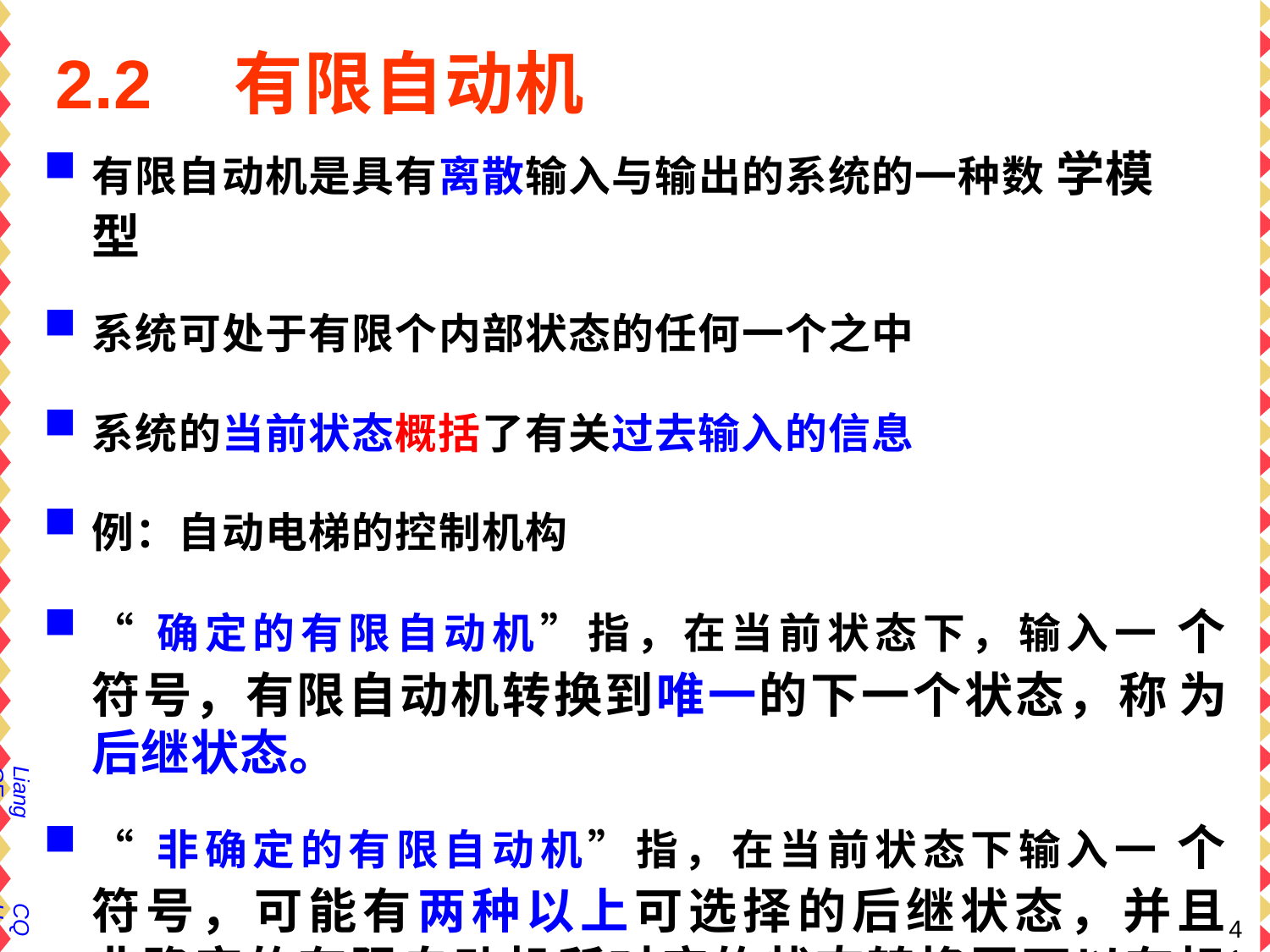

# 2.2	有限自动机
有限自动机是具有离散输入与输出的系统的一种数 学模型
系统可处于有限个内部状态的任何一个之中
系统的当前状态概括了有关过去输入的信息
例：自动电梯的控制机构
“确定的有限自动机”指，在当前状态下，输入一 个符号，有限自动机转换到唯一的下一个状态，称 为后继状态。
“非确定的有限自动机”指，在当前状态下输入一 个符号，可能有两种以上可选择的后继状态，并且 非确定的有限自动机所对应的状态转换图可以有标 记为ε的边。
Liang GE
CQU
41